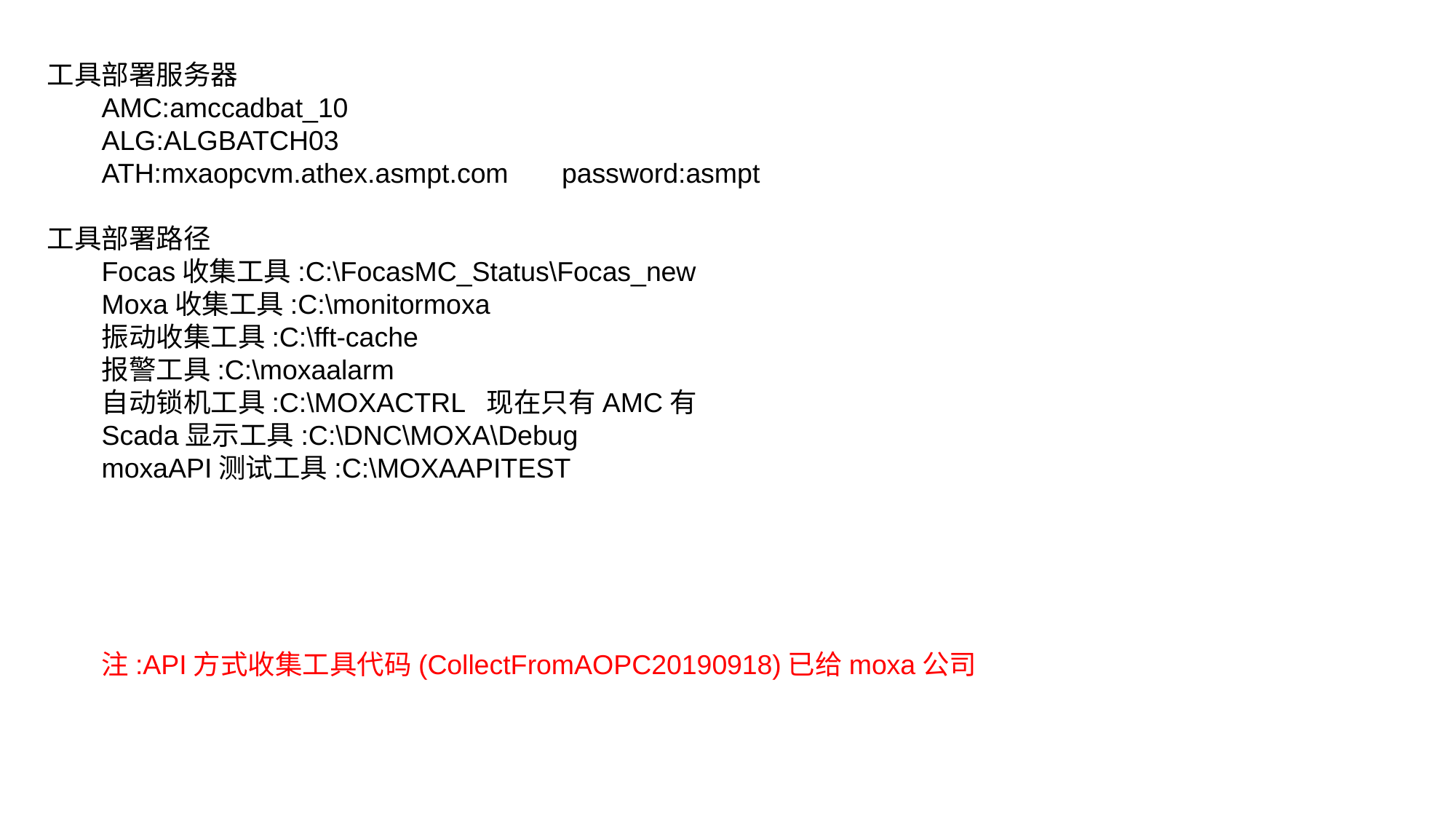

工具部署服务器
AMC:amccadbat_10
ALG:ALGBATCH03
ATH:mxaopcvm.athex.asmpt.com       password:asmpt

工具部署路径
Focas收集工具:C:\FocasMC_Status\Focas_new
Moxa收集工具:C:\monitormoxa
振动收集工具:C:\fft-cache
报警工具:C:\moxaalarm
自动锁机工具:C:\MOXACTRL  现在只有AMC有
Scada显示工具:C:\DNC\MOXA\Debug
moxaAPI测试工具:C:\MOXAAPITEST

注:API方式收集工具代码(CollectFromAOPC20190918)已给moxa公司